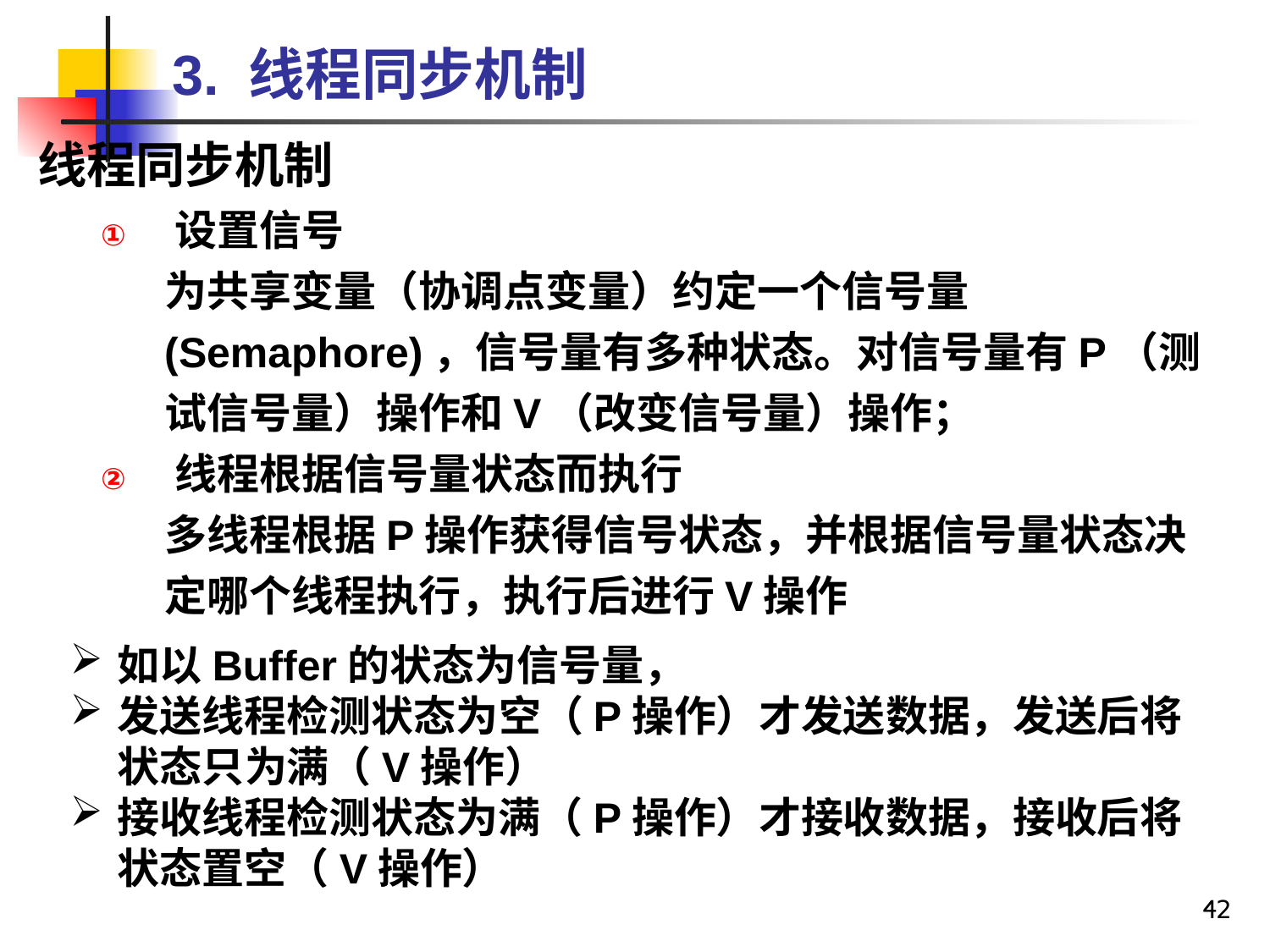

# 3. 线程同步机制
线程同步机制
设置信号
为共享变量（协调点变量）约定一个信号量(Semaphore)，信号量有多种状态。对信号量有P（测试信号量）操作和V（改变信号量）操作；
线程根据信号量状态而执行
多线程根据P操作获得信号状态，并根据信号量状态决定哪个线程执行，执行后进行V操作
如以Buffer的状态为信号量，
发送线程检测状态为空（P操作）才发送数据，发送后将状态只为满（V操作）
接收线程检测状态为满（P操作）才接收数据，接收后将状态置空（V操作）
42